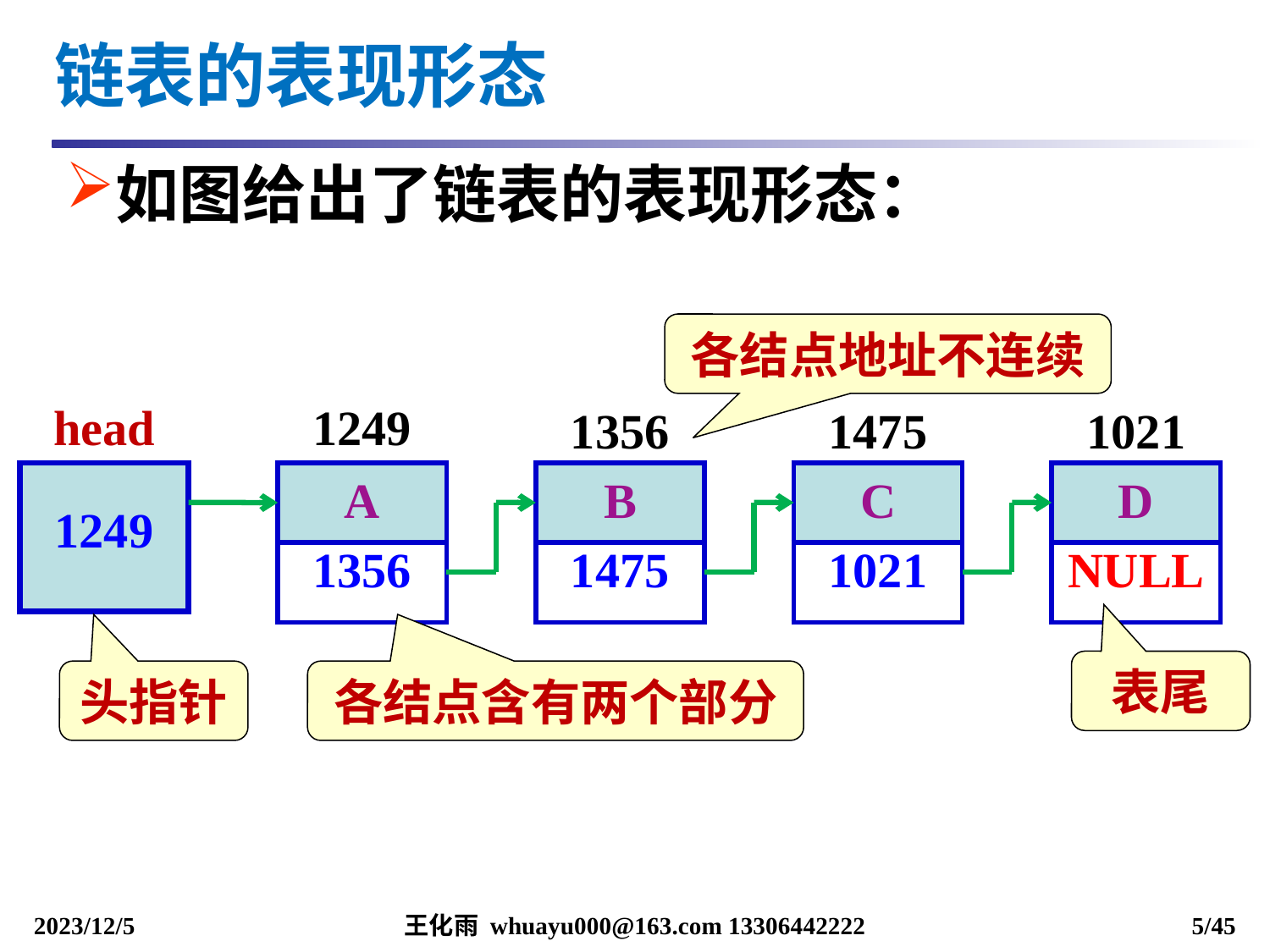

链表的表现形态
如图给出了链表的表现形态：
各结点地址不连续
head
1249
1356
1475
1021

|  |
| --- |
|  |
A
|  |
| --- |
|  |
B
|  |
| --- |
|  |
C
|  |
| --- |
|  |
D
1249
1356
1475
1021
NULL
表尾
头指针
各结点含有两个部分
2023/12/5
王化雨 whuayu000@163.com 13306442222
5/45